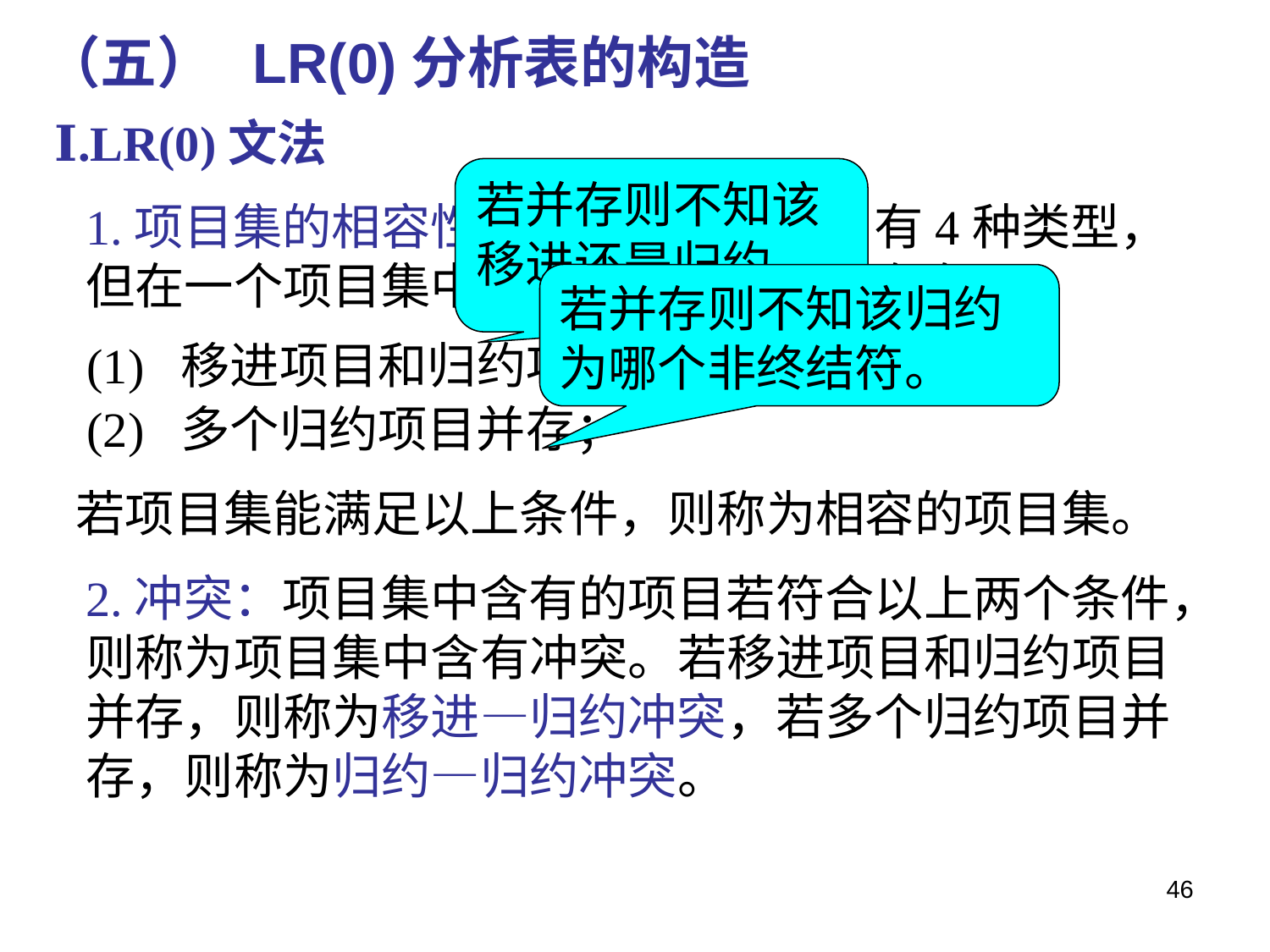

（五）  LR(0)分析表的构造
Ⅰ.LR(0)文法
若并存则不知该移进还是归约。
1.项目集的相容性：我们已知，项目有4种类型，但在一个项目集中，不能有以下情况存在：
若并存则不知该归约为哪个非终结符。
(1)  移进项目和归约项目并存；
(2)  多个归约项目并存；
若项目集能满足以上条件，则称为相容的项目集。
2.冲突：项目集中含有的项目若符合以上两个条件，则称为项目集中含有冲突。若移进项目和归约项目并存，则称为移进—归约冲突，若多个归约项目并存，则称为归约—归约冲突。

46